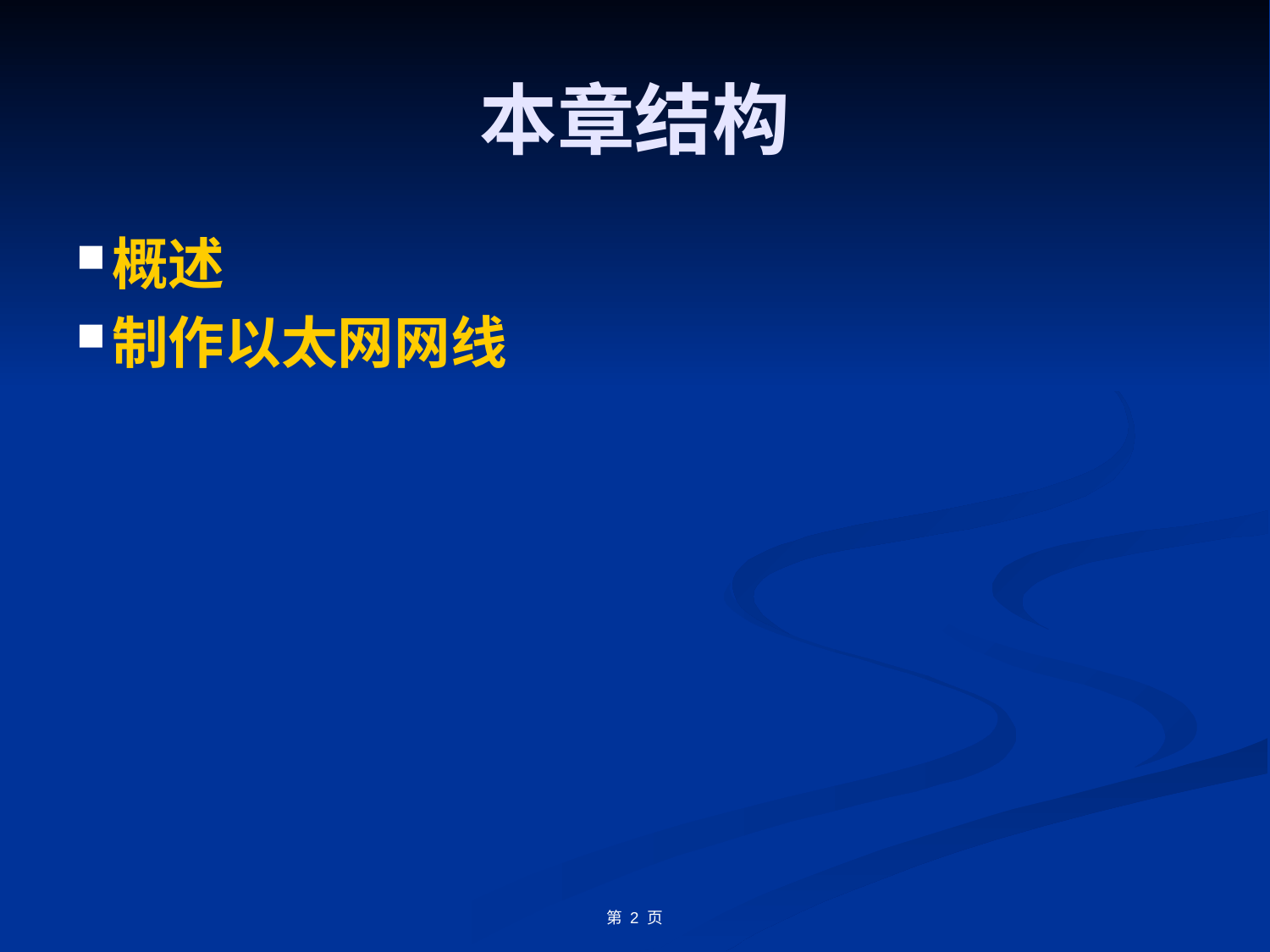

# 本章结构
概述
制作以太网网线

第 2 页